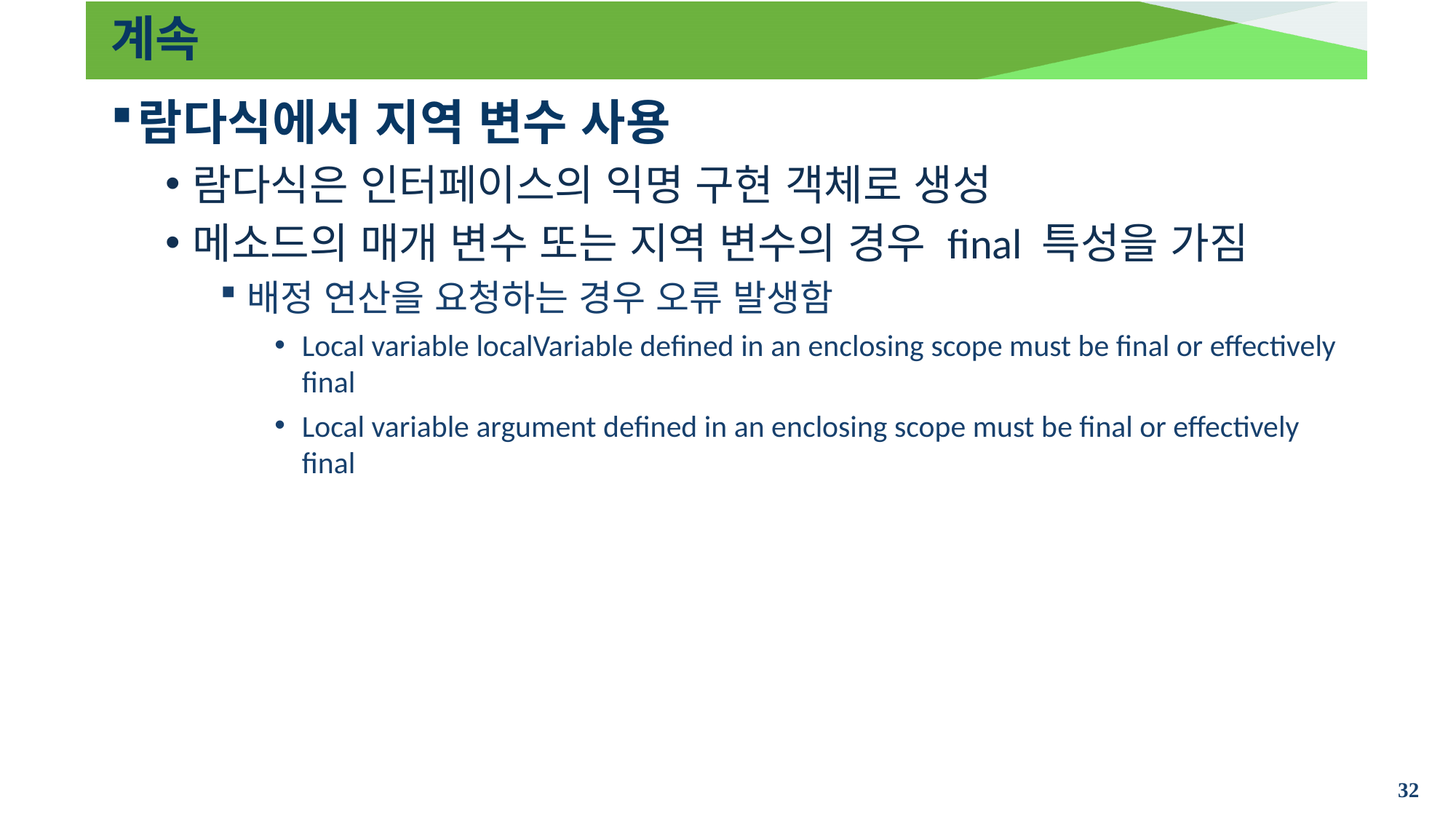

# 계속
람다식에서 지역 변수 사용
람다식은 인터페이스의 익명 구현 객체로 생성
메소드의 매개 변수 또는 지역 변수의 경우 final 특성을 가짐
배정 연산을 요청하는 경우 오류 발생함
Local variable localVariable defined in an enclosing scope must be final or effectively final
Local variable argument defined in an enclosing scope must be final or effectively final

32